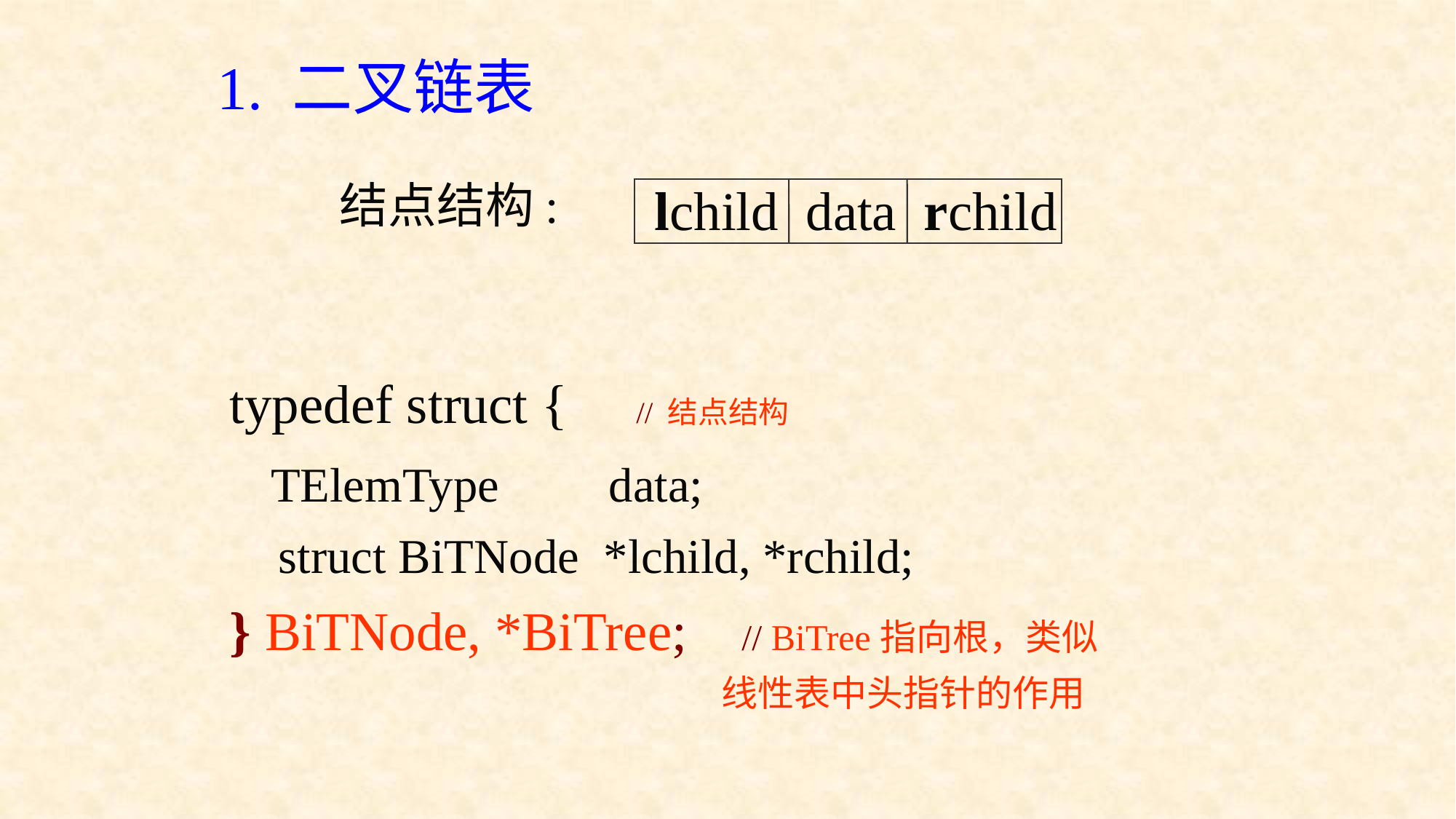

1. 二叉链表
结点结构:
lchild  data  rchild

typedef struct {     // 结点结构
   TElemType         data;
    struct BiTNode  *lchild, *rchild;
} BiTNode, *BiTree;    // BiTree指向根，类似
                                                           线性表中头指针的作用